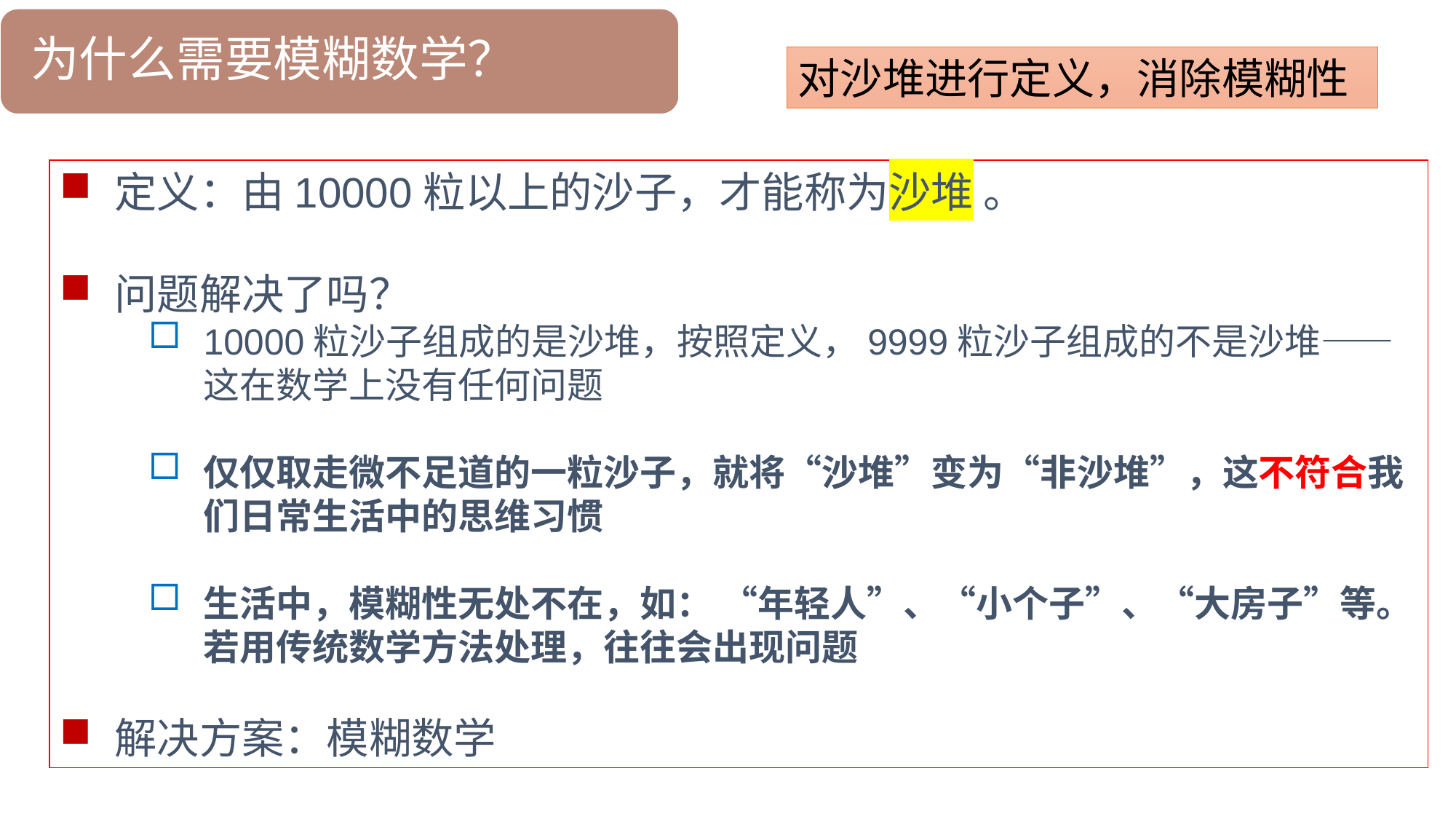

为什么需要模糊数学？
对沙堆进行定义，消除模糊性
定义：由10000粒以上的沙子，才能称为沙堆 。

问题解决了吗？
10000粒沙子组成的是沙堆，按照定义，9999粒沙子组成的不是沙堆——这在数学上没有任何问题

仅仅取走微不足道的一粒沙子，就将“沙堆”变为“非沙堆”，这不符合我们日常生活中的思维习惯

生活中，模糊性无处不在，如： “年轻人”、“小个子”、“大房子”等。若用传统数学方法处理，往往会出现问题

解决方案：模糊数学